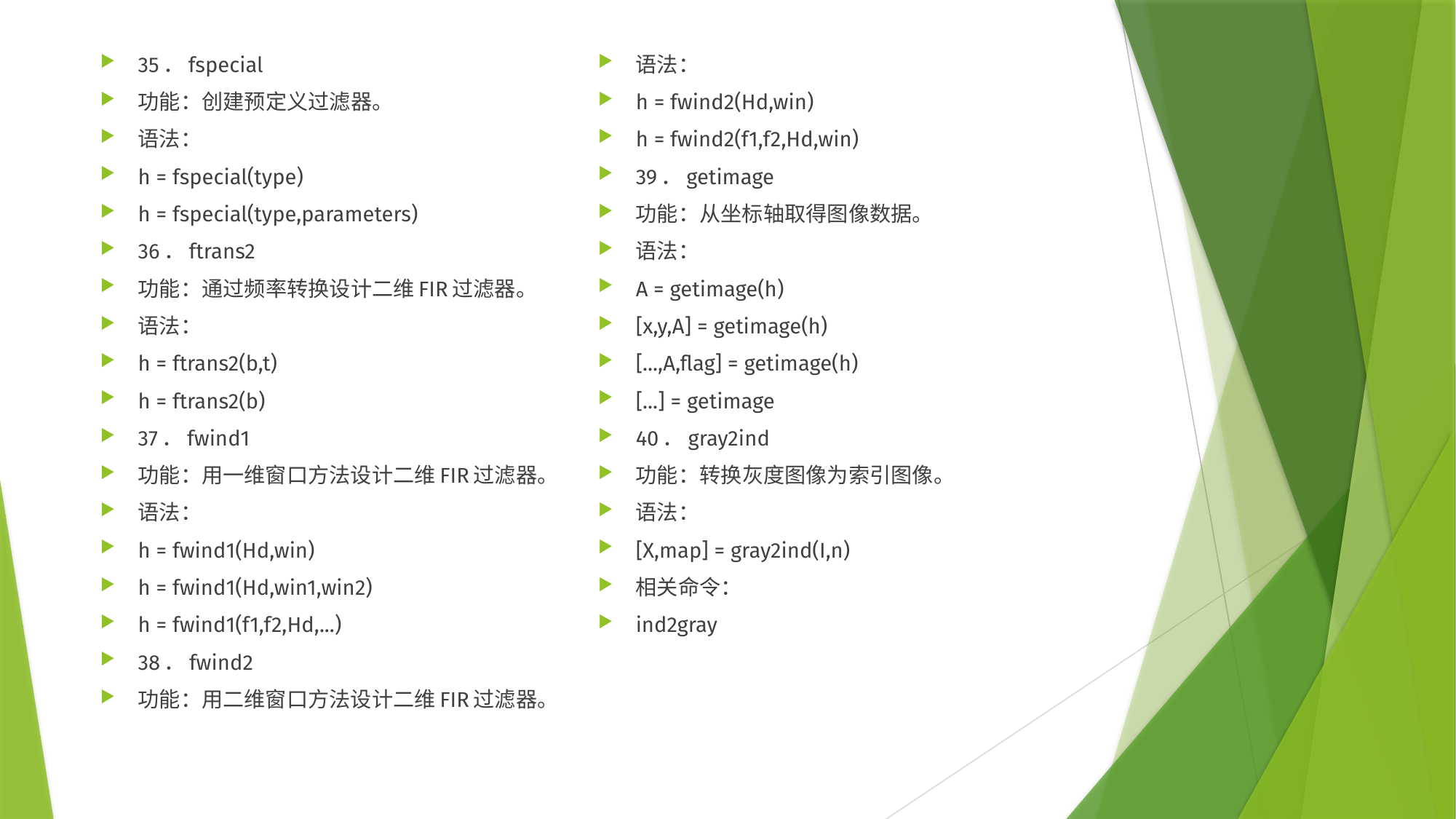

35．fspecial
功能：创建预定义过滤器。
语法：
h = fspecial(type)
h = fspecial(type,parameters)
36．ftrans2
功能：通过频率转换设计二维FIR过滤器。
语法：
h = ftrans2(b,t)
h = ftrans2(b)
37．fwind1
功能：用一维窗口方法设计二维FIR过滤器。
语法：
h = fwind1(Hd,win)
h = fwind1(Hd,win1,win2)
h = fwind1(f1,f2,Hd,...)
38．fwind2
功能：用二维窗口方法设计二维FIR过滤器。
语法：
h = fwind2(Hd,win)
h = fwind2(f1,f2,Hd,win)
39．getimage
功能：从坐标轴取得图像数据。
语法：
A = getimage(h)
[x,y,A] = getimage(h)
[...,A,flag] = getimage(h)
[...] = getimage
40．gray2ind
功能：转换灰度图像为索引图像。
语法：
[X,map] = gray2ind(I,n)
相关命令：
ind2gray